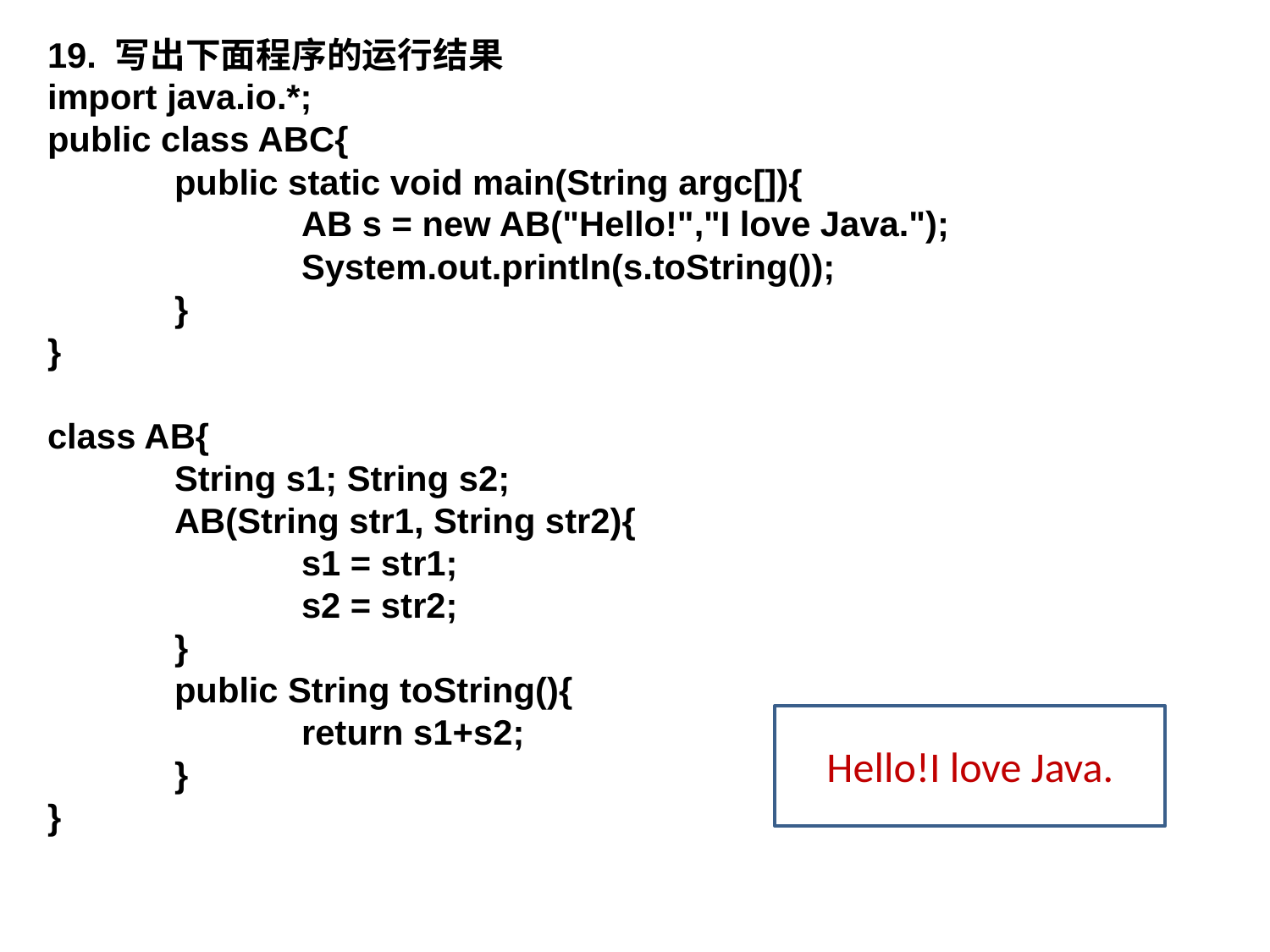

19. 写出下面程序的运行结果
import java.io.*;
public class ABC{
	public static void main(String argc[]){
		AB s = new AB("Hello!","I love Java.");
		System.out.println(s.toString());
	}
}

class AB{
	String s1; String s2;
	AB(String str1, String str2){
		s1 = str1;
		s2 = str2;
	}
	public String toString(){
		return s1+s2;
	}
}
Hello!I love Java.